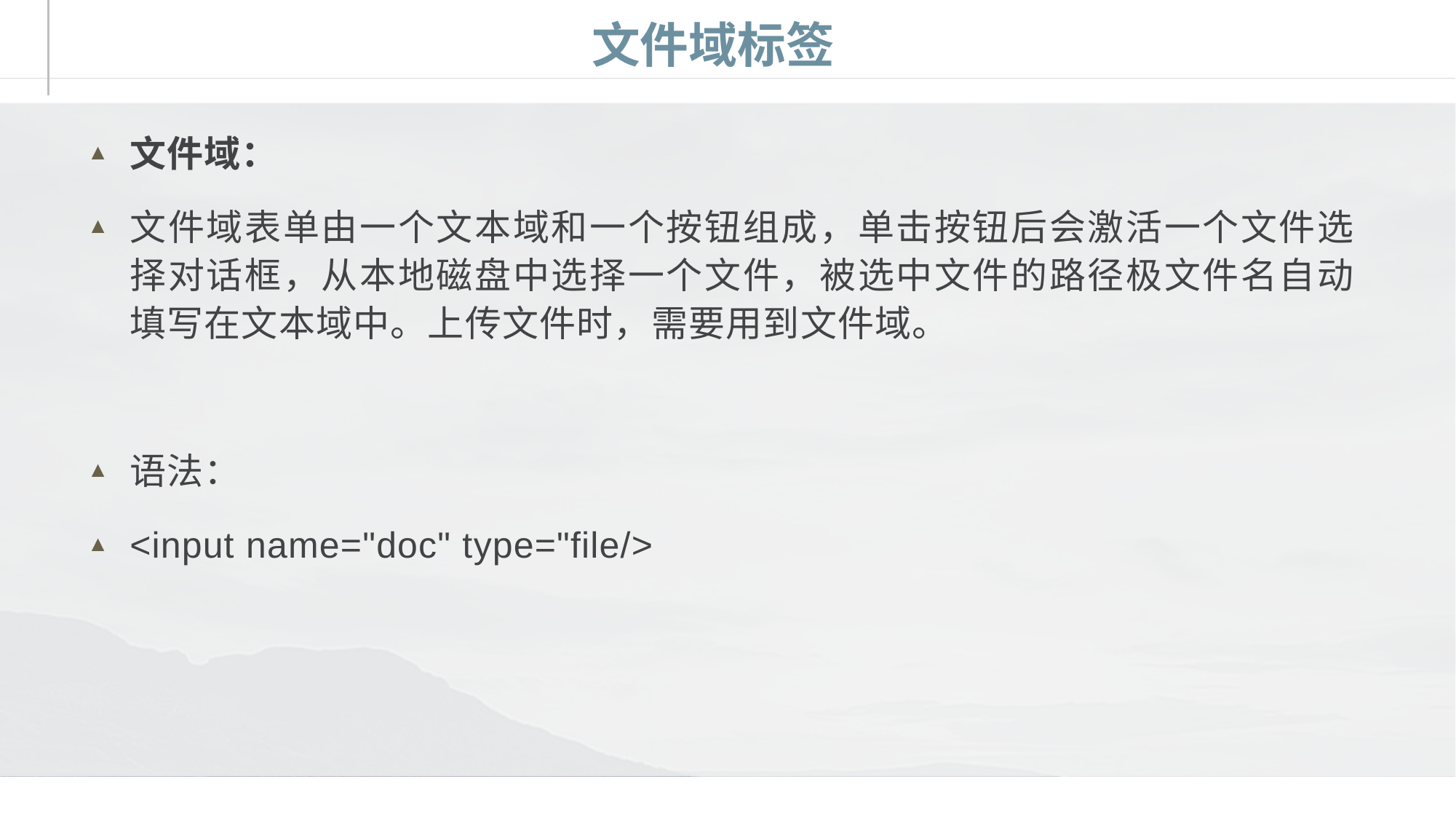

# 文件域标签
文件域：
文件域表单由一个文本域和一个按钮组成，单击按钮后会激活一个文件选择对话框，从本地磁盘中选择一个文件，被选中文件的路径极文件名自动填写在文本域中。上传文件时，需要用到文件域。

语法：
<input name="doc" type="file/>